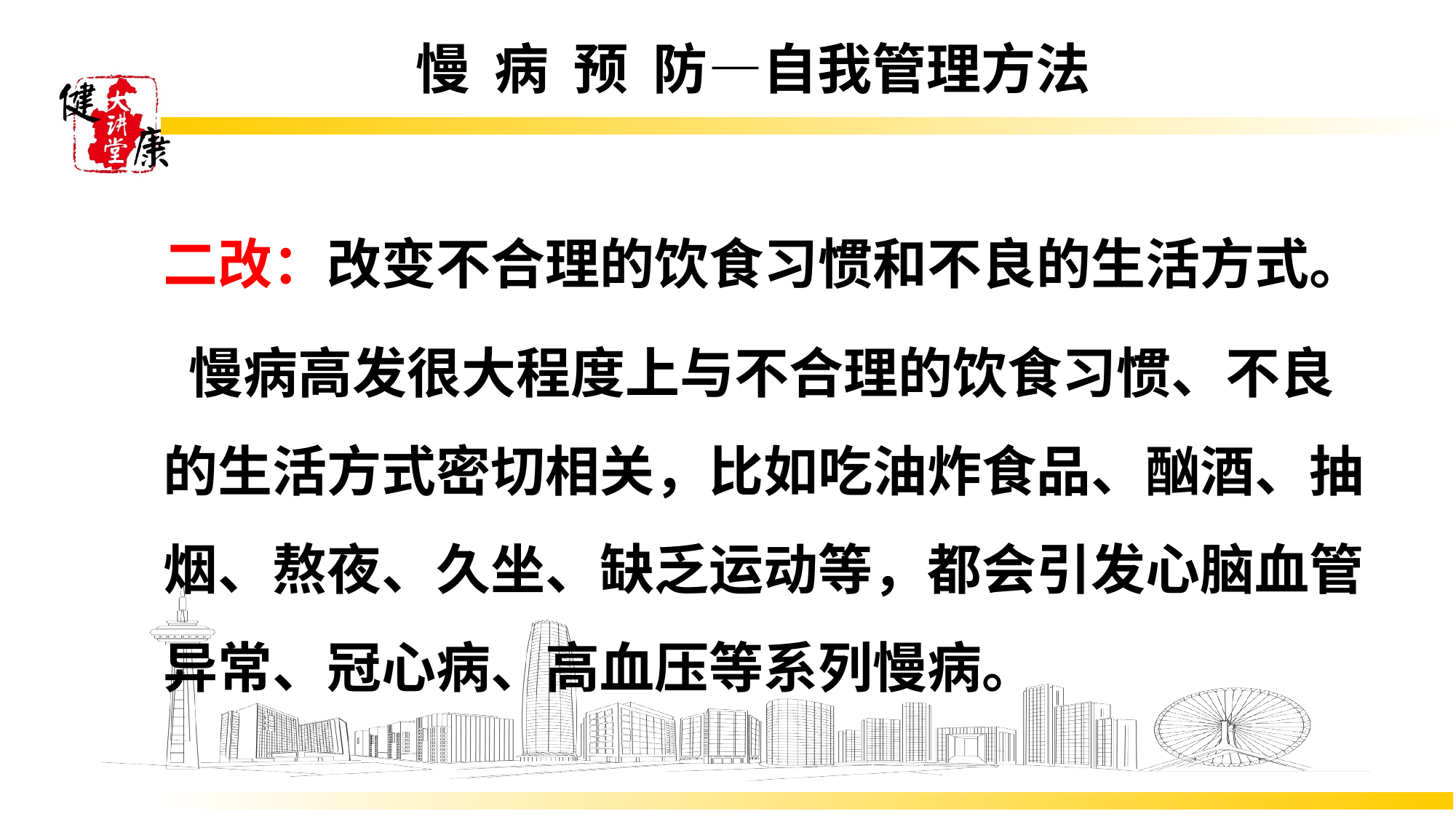

# 慢  病  预  防—自我管理方法
二改：改变不合理的饮食习惯和不良的生活方式。
 慢病高发很大程度上与不合理的饮食习惯、不良的生活方式密切相关，比如吃油炸食品、酗酒、抽烟、熬夜、久坐、缺乏运动等，都会引发心脑血管异常、冠心病、高血压等系列慢病。